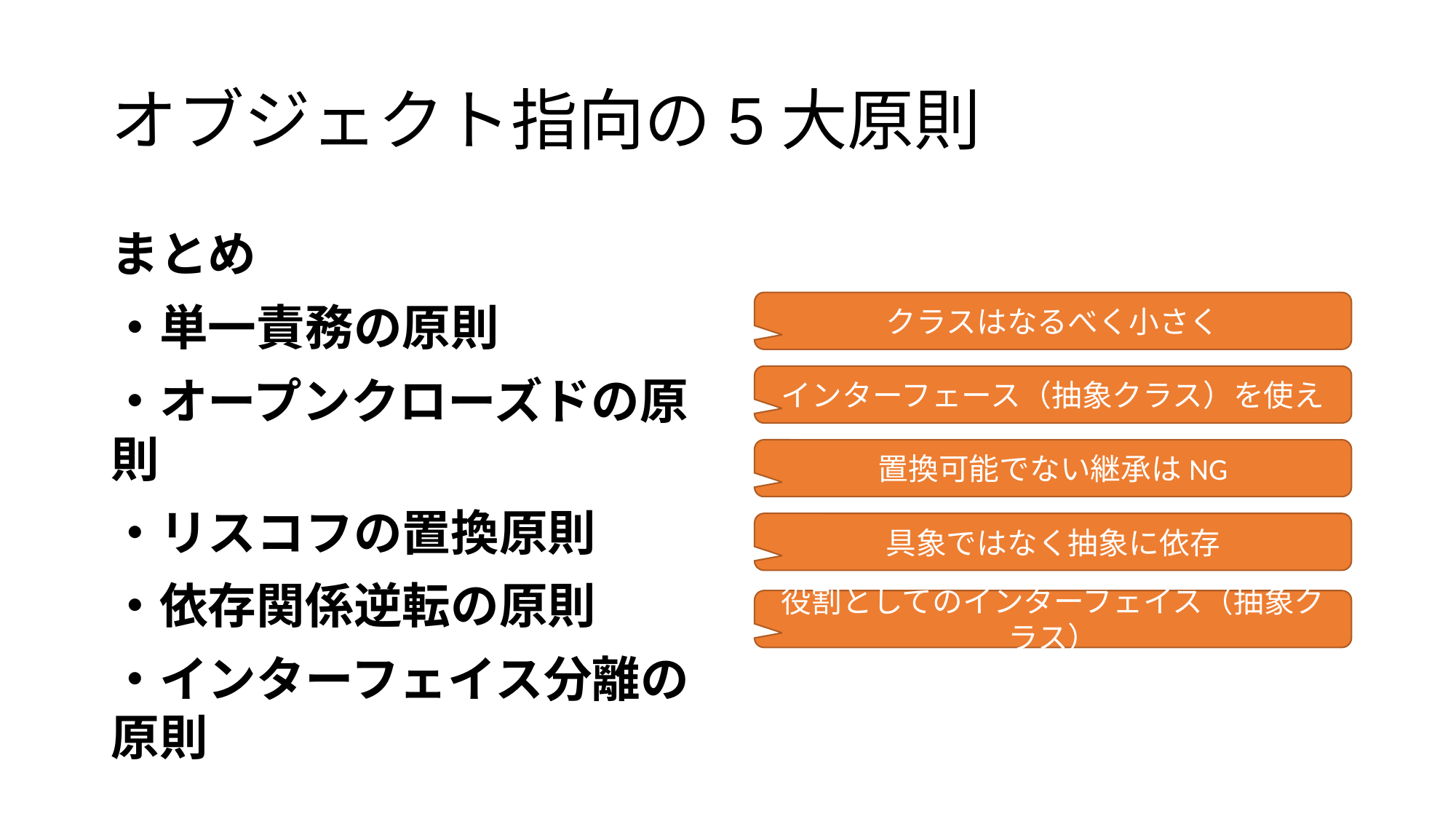

# オブジェクト指向の5大原則
まとめ
・単一責務の原則
・オープンクローズドの原則
・リスコフの置換原則
・依存関係逆転の原則
・インターフェイス分離の原則
クラスはなるべく小さく
インターフェース（抽象クラス）を使え
置換可能でない継承はNG
具象ではなく抽象に依存
役割としてのインターフェイス（抽象クラス）